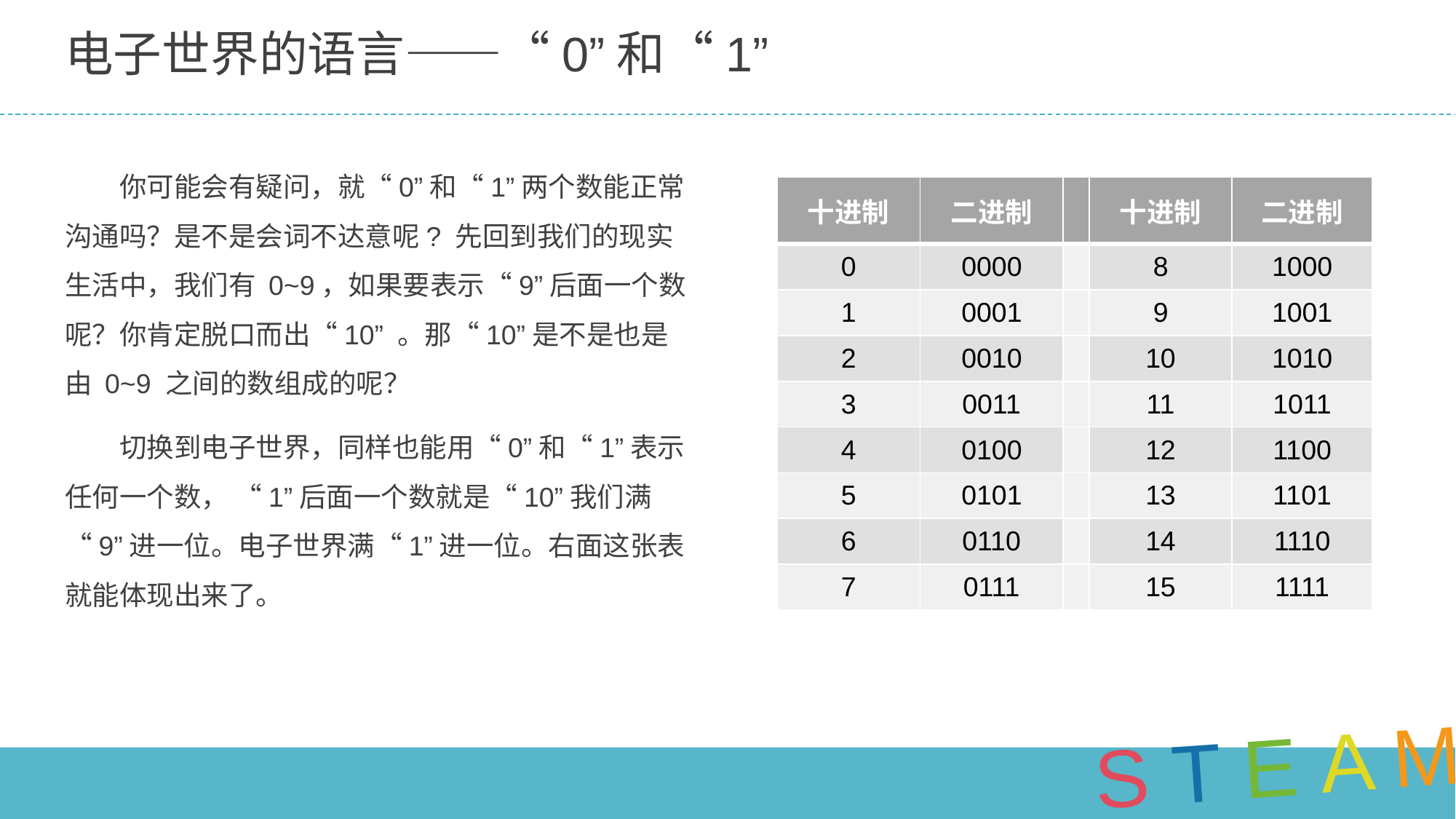

# 电子世界的语言——“0”和“1”
你可能会有疑问，就“0”和“1”两个数能正常沟通吗？是不是会词不达意呢? 先回到我们的现实生活中，我们有 0~9，如果要表示“9”后面一个数呢？你肯定脱口而出“10” 。那“10”是不是也是由 0~9 之间的数组成的呢？
切换到电子世界，同样也能用“0”和“1”表示任何一个数， “1”后面一个数就是“10”我们满“9”进一位。电子世界满“1”进一位。右面这张表就能体现出来了。
| 十进制 | 二进制 |  | 十进制 | 二进制 |
| --- | --- | --- | --- | --- |
| 0 | 0000 |  | 8 | 1000 |
| 1 | 0001 |  | 9 | 1001 |
| 2 | 0010 |  | 10 | 1010 |
| 3 | 0011 |  | 11 | 1011 |
| 4 | 0100 |  | 12 | 1100 |
| 5 | 0101 |  | 13 | 1101 |
| 6 | 0110 |  | 14 | 1110 |
| 7 | 0111 |  | 15 | 1111 |